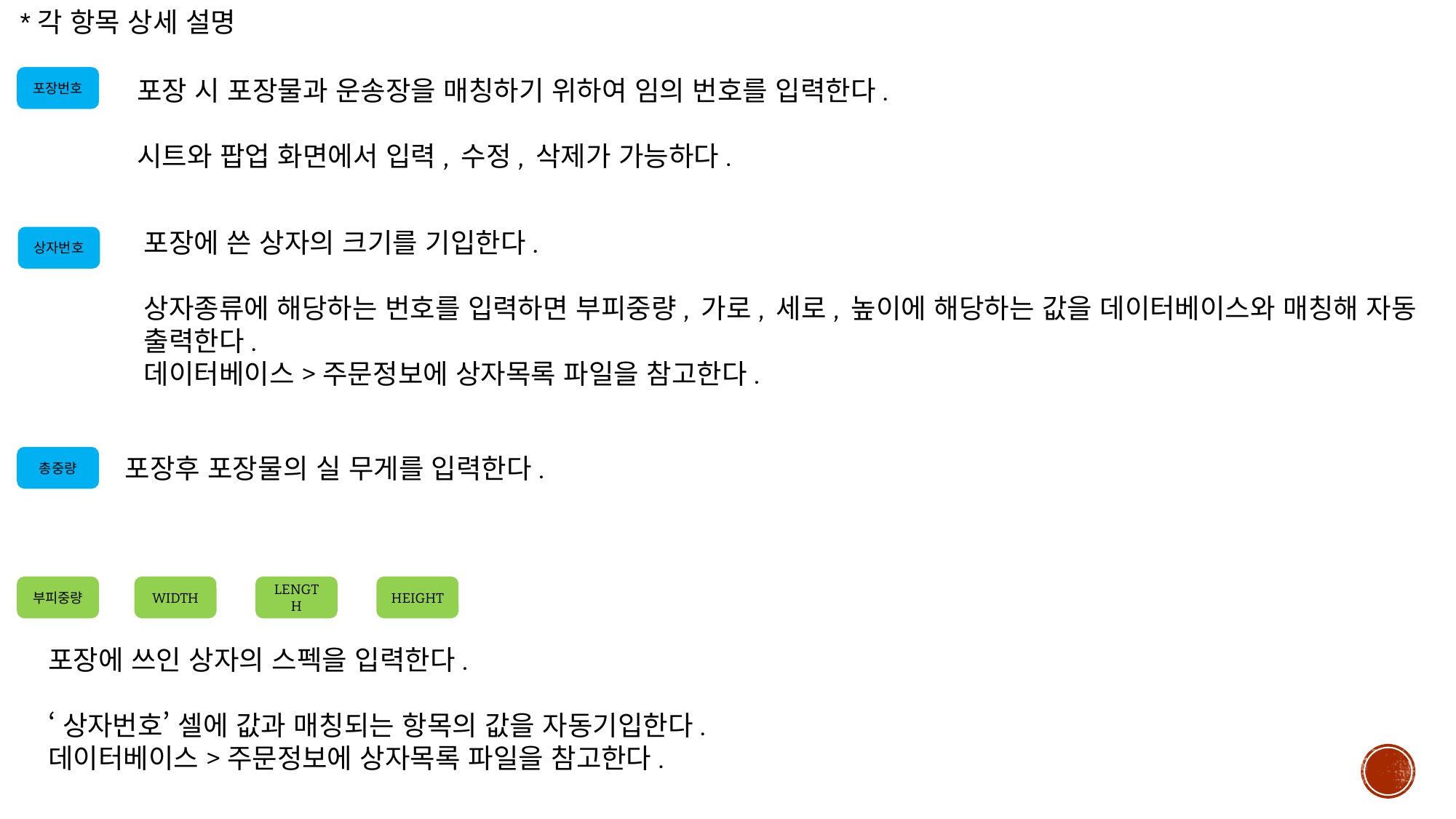

*각 항목 상세 설명
포장번호
포장 시 포장물과 운송장을 매칭하기 위하여 임의 번호를 입력한다.

시트와 팝업 화면에서 입력, 수정, 삭제가 가능하다.
포장에 쓴 상자의 크기를 기입한다.

상자종류에 해당하는 번호를 입력하면 부피중량, 가로, 세로, 높이에 해당하는 값을 데이터베이스와 매칭해 자동
출력한다.
데이터베이스>주문정보에 상자목록 파일을 참고한다.
상자번호
포장후 포장물의 실 무게를 입력한다.
총중량
LENGTH
HEIGHT
WIDTH
부피중량
포장에 쓰인 상자의 스펙을 입력한다.

‘상자번호’ 셀에 값과 매칭되는 항목의 값을 자동기입한다.
데이터베이스>주문정보에 상자목록 파일을 참고한다.